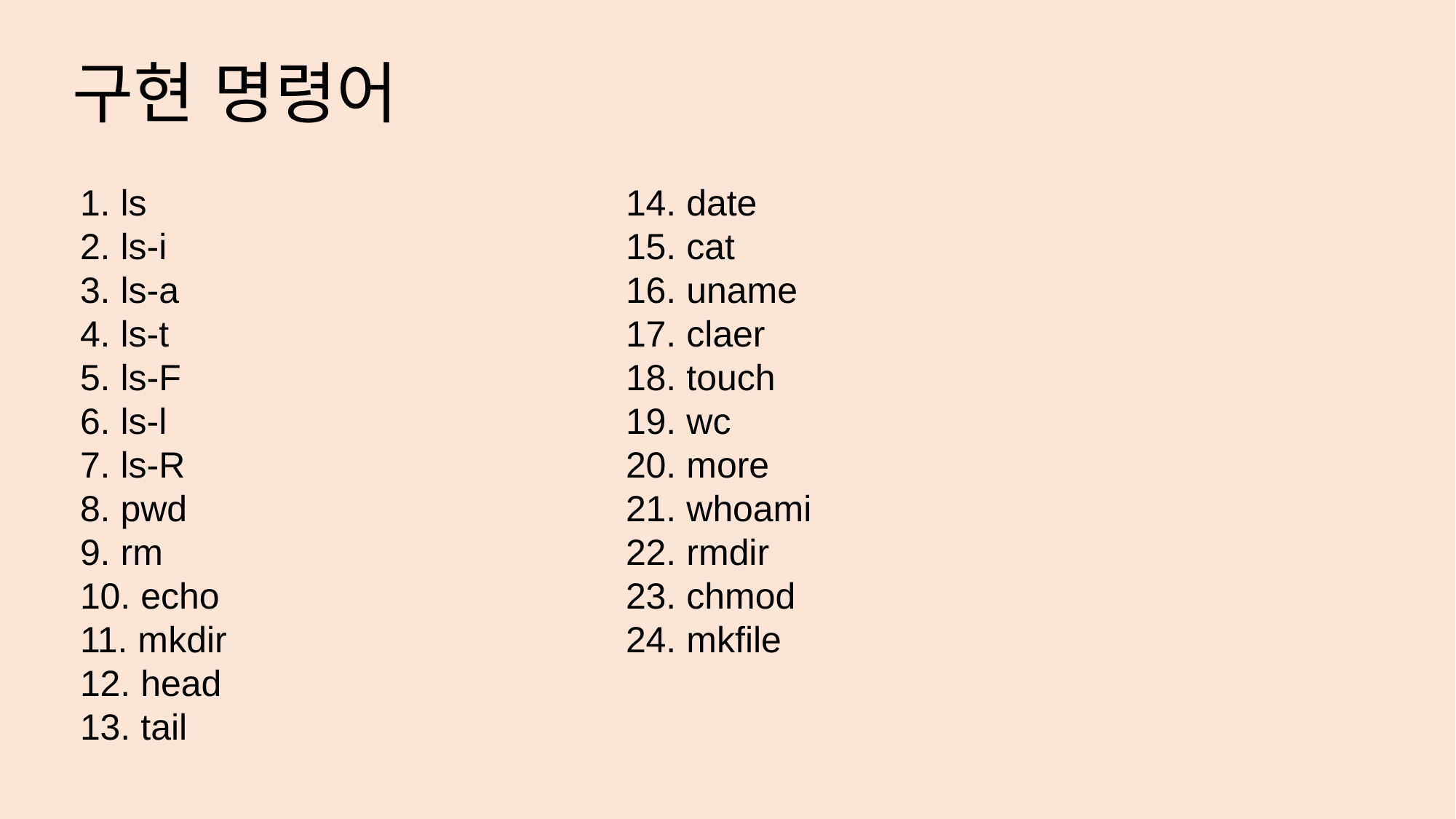

# 구현 명령어
1. ls
2. ls-i
3. ls-a
4. ls-t
5. ls-F
6. ls-l
7. ls-R
8. pwd
9. rm
10. echo
11. mkdir
12. head
13. tail
14. date
15. cat
16. uname
17. claer
18. touch
19. wc
20. more
21. whoami
22. rmdir
23. chmod
24. mkfile